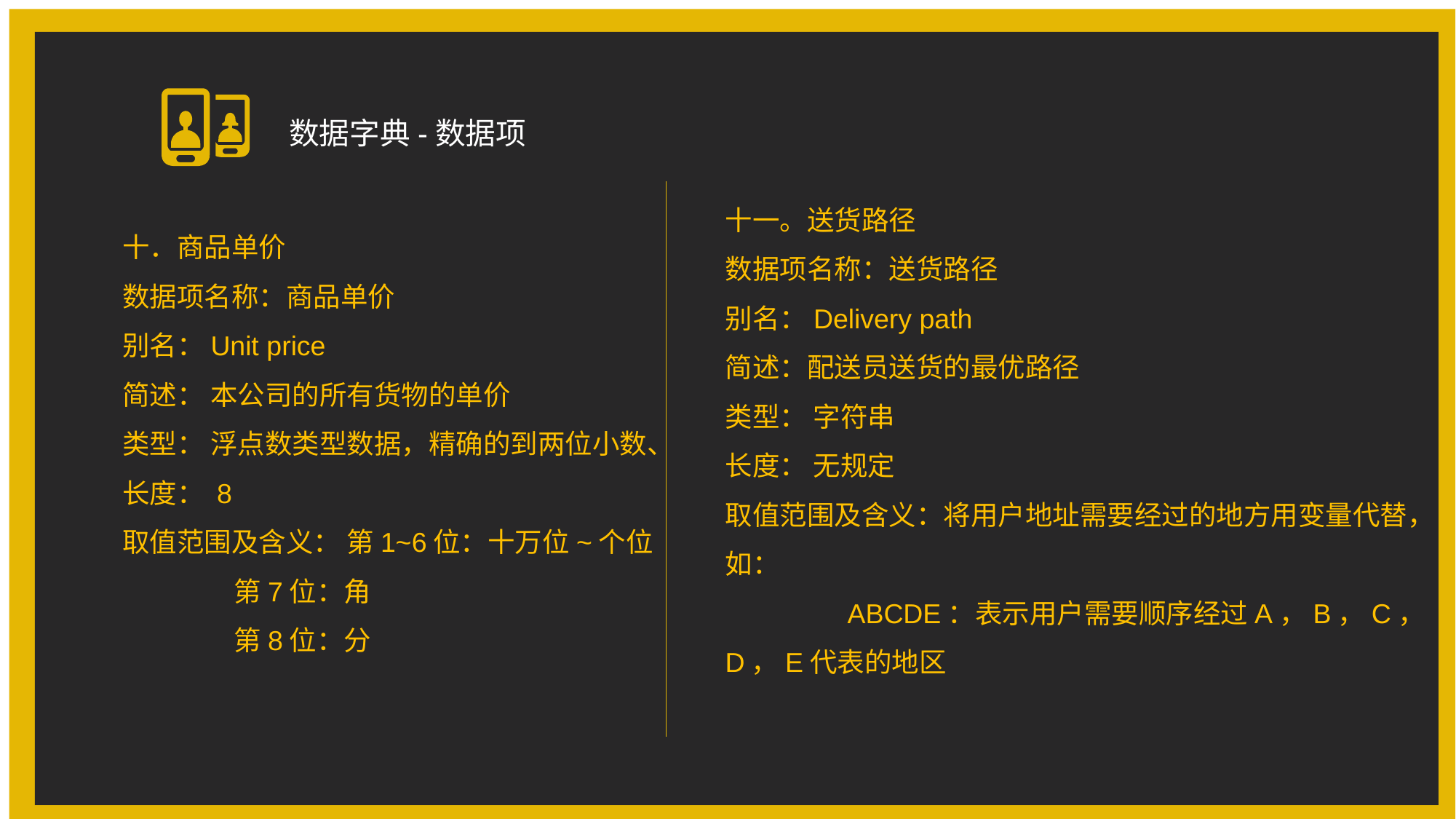

数据字典-数据项
十一。送货路径
数据项名称：送货路径
别名：Delivery path
简述：配送员送货的最优路径
类型： 字符串
长度： 无规定
取值范围及含义：将用户地址需要经过的地方用变量代替，如：
                ABCDE：表示用户需要顺序经过A，B，C，D，E代表的地区
十．商品单价
数据项名称：商品单价
别名：Unit price
简述： 本公司的所有货物的单价
类型： 浮点数类型数据，精确的到两位小数、
长度： 8
取值范围及含义： 第1~6位：十万位~个位
                 第7位：角
                 第8位：分